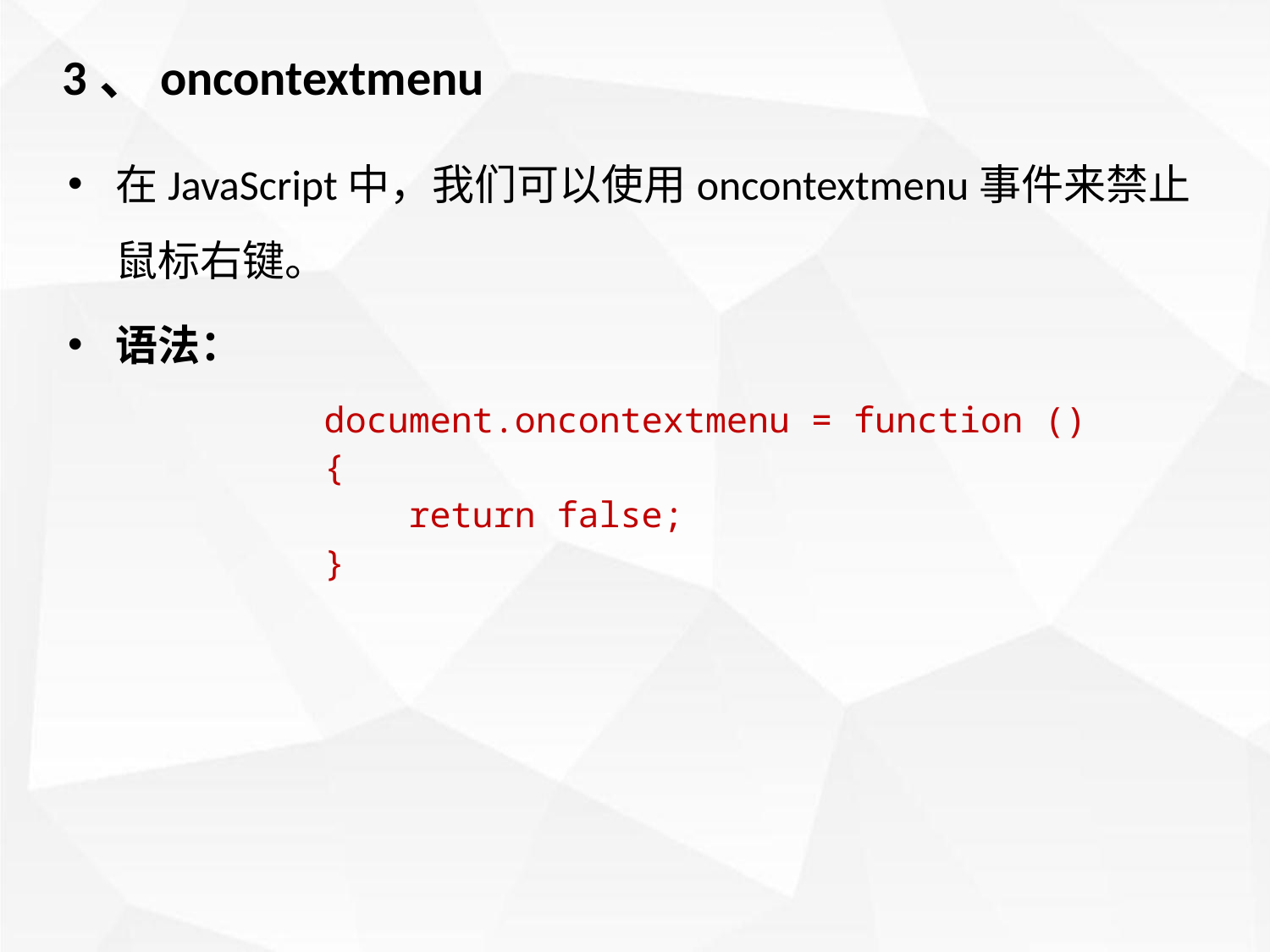

3、oncontextmenu
在JavaScript中，我们可以使用oncontextmenu事件来禁止鼠标右键。
语法：
document.oncontextmenu = function ()
{
    return false;
}